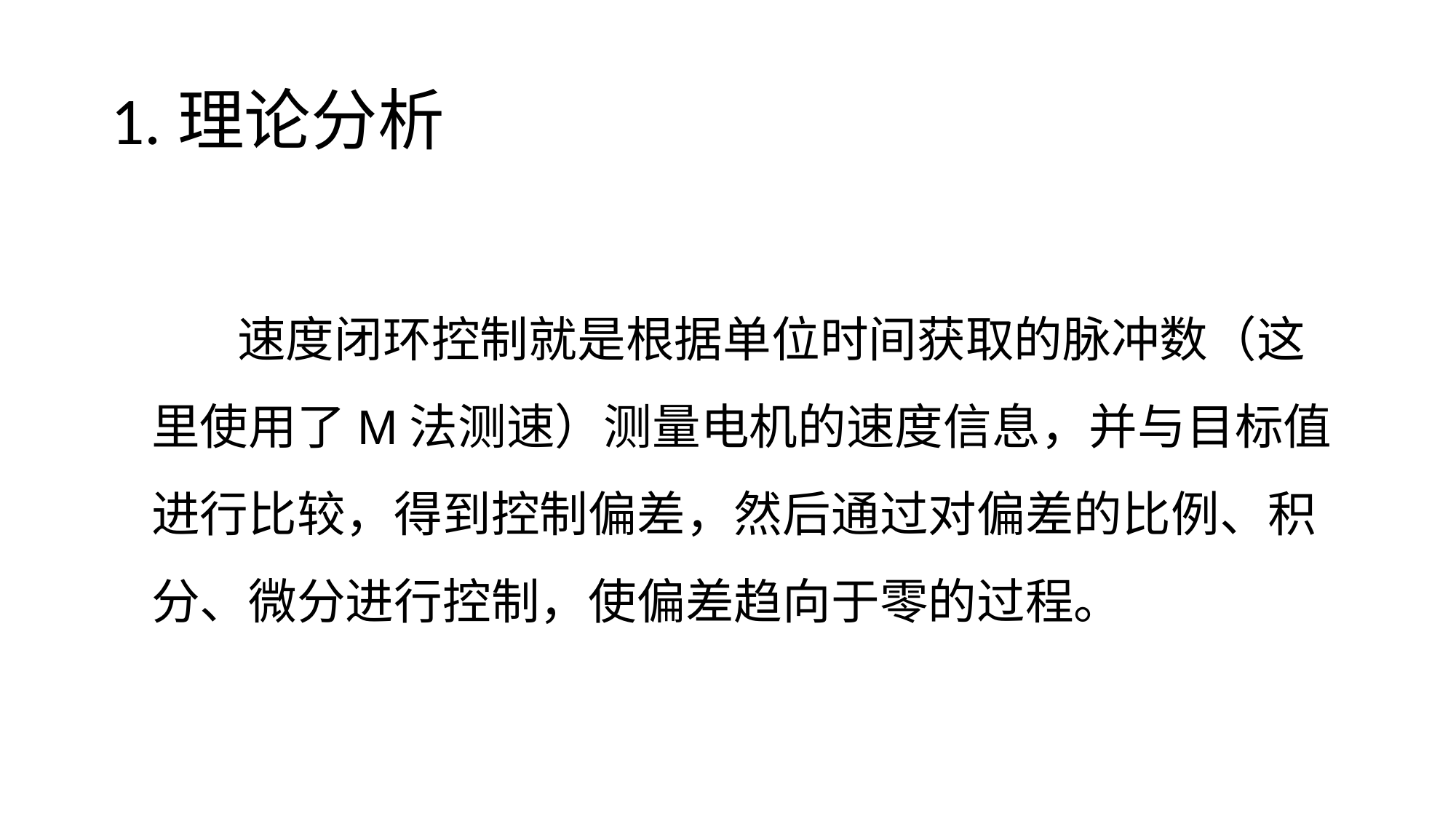

# 1.理论分析
速度闭环控制就是根据单位时间获取的脉冲数（这里使用了M法测速）测量电机的速度信息，并与目标值进行比较，得到控制偏差，然后通过对偏差的比例、积分、微分进行控制，使偏差趋向于零的过程。